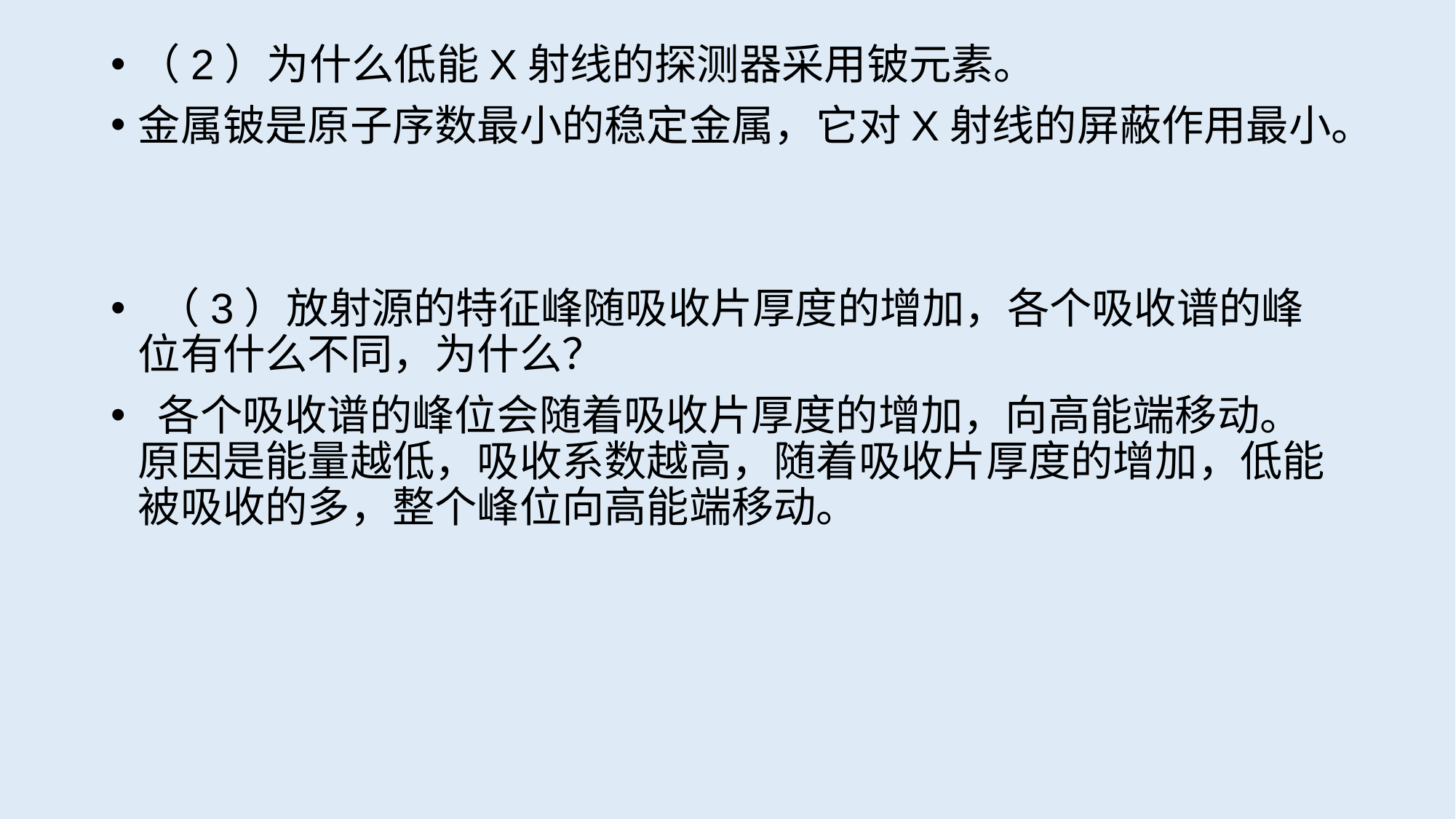

（2）为什么低能X射线的探测器采用铍元素。
金属铍是原子序数最小的稳定金属，它对X射线的屏蔽作用最小。

 （3）放射源的特征峰随吸收片厚度的增加，各个吸收谱的峰位有什么不同，为什么？
 各个吸收谱的峰位会随着吸收片厚度的增加，向高能端移动。原因是能量越低，吸收系数越高，随着吸收片厚度的增加，低能被吸收的多，整个峰位向高能端移动。